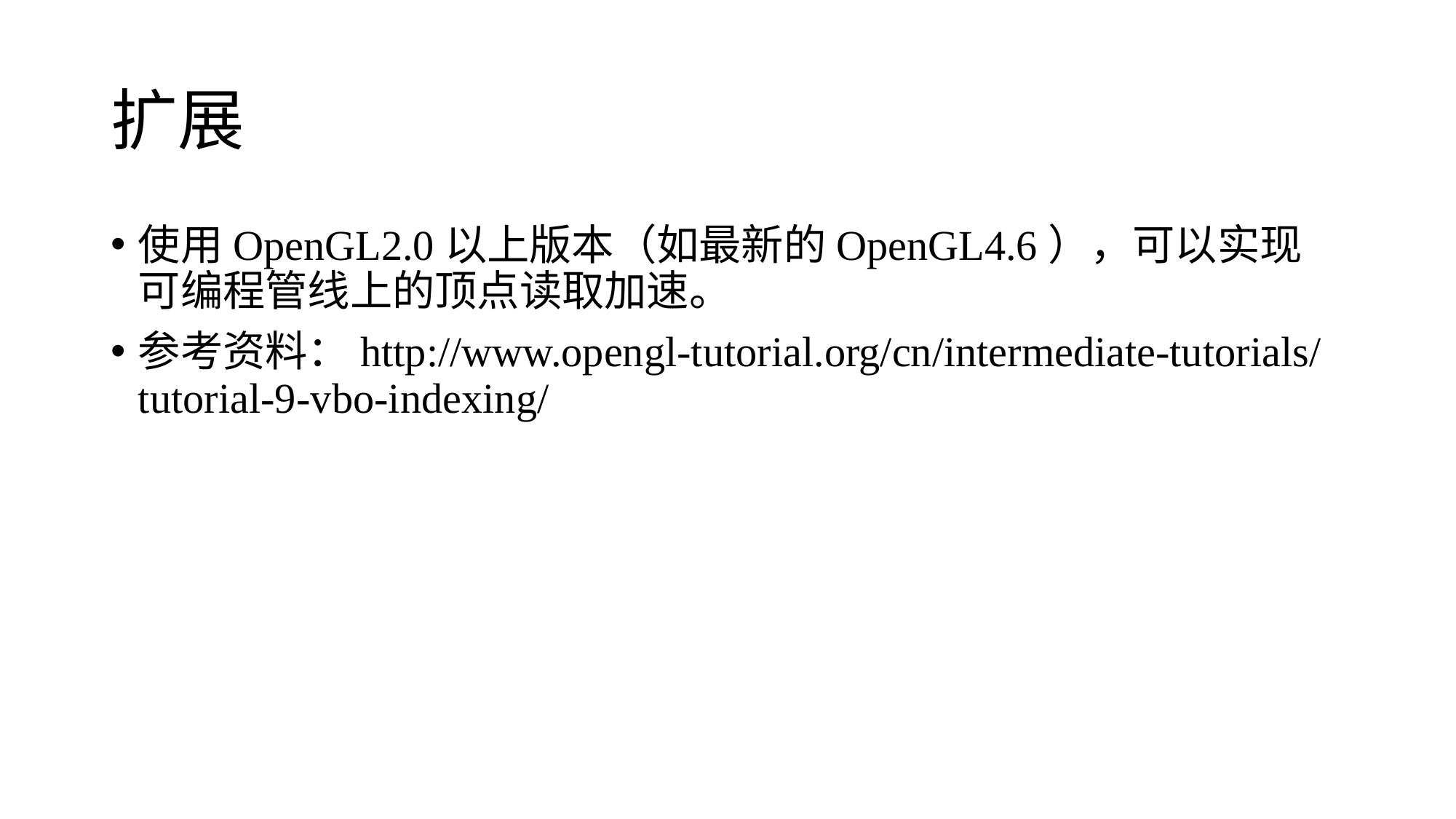

# 扩展
使用OpenGL2.0以上版本（如最新的OpenGL4.6），可以实现可编程管线上的顶点读取加速。
参考资料：http://www.opengl-tutorial.org/cn/intermediate-tutorials/tutorial-9-vbo-indexing/